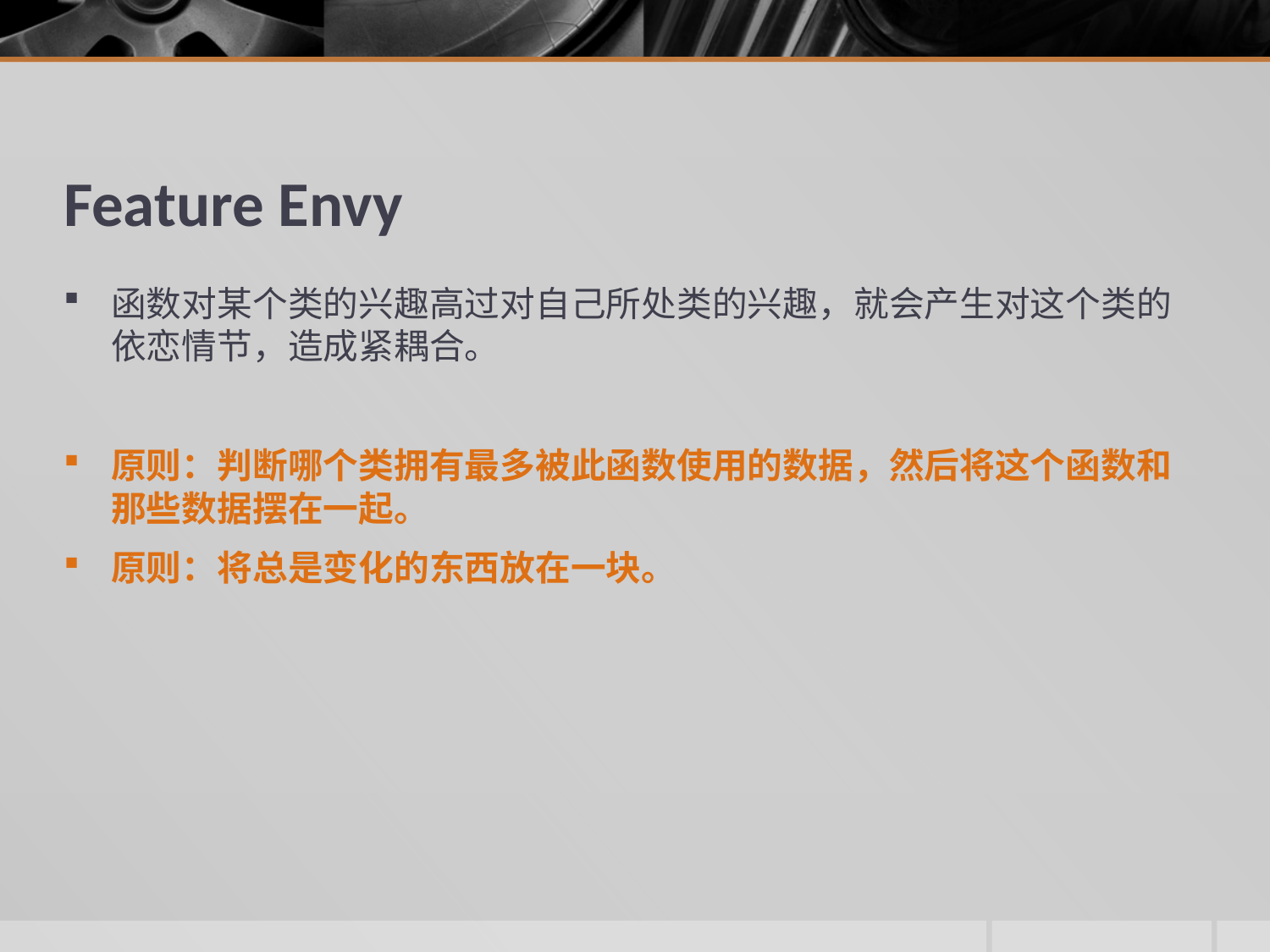

# Feature Envy
函数对某个类的兴趣高过对自己所处类的兴趣，就会产生对这个类的依恋情节，造成紧耦合。

原则：判断哪个类拥有最多被此函数使用的数据，然后将这个函数和那些数据摆在一起。
原则：将总是变化的东西放在一块。